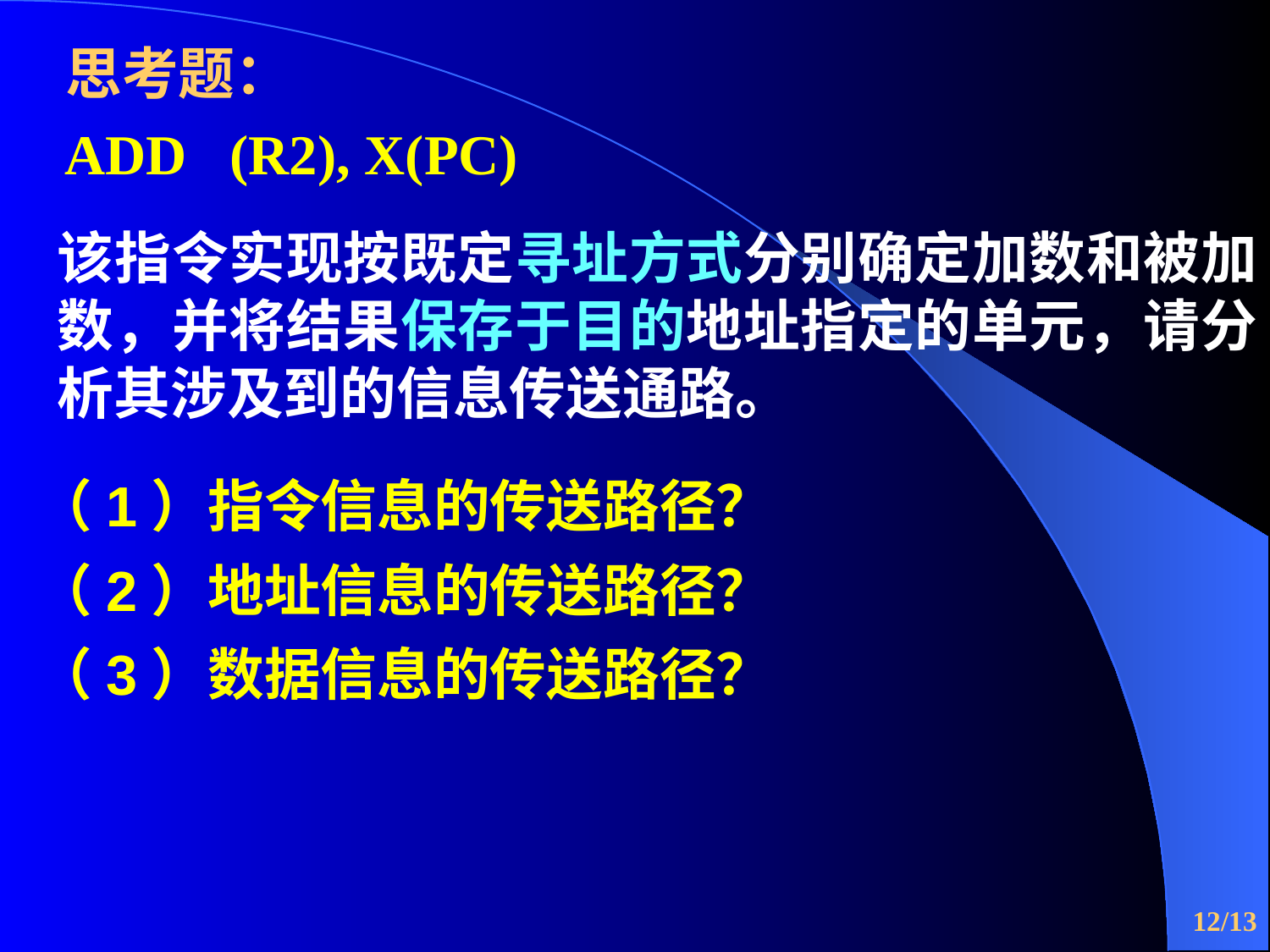

思考题：
ADD   (R2), X(PC)
该指令实现按既定寻址方式分别确定加数和被加数，并将结果保存于目的地址指定的单元，请分析其涉及到的信息传送通路。
（1）指令信息的传送路径？
（2）地址信息的传送路径？
（3）数据信息的传送路径？
12/13